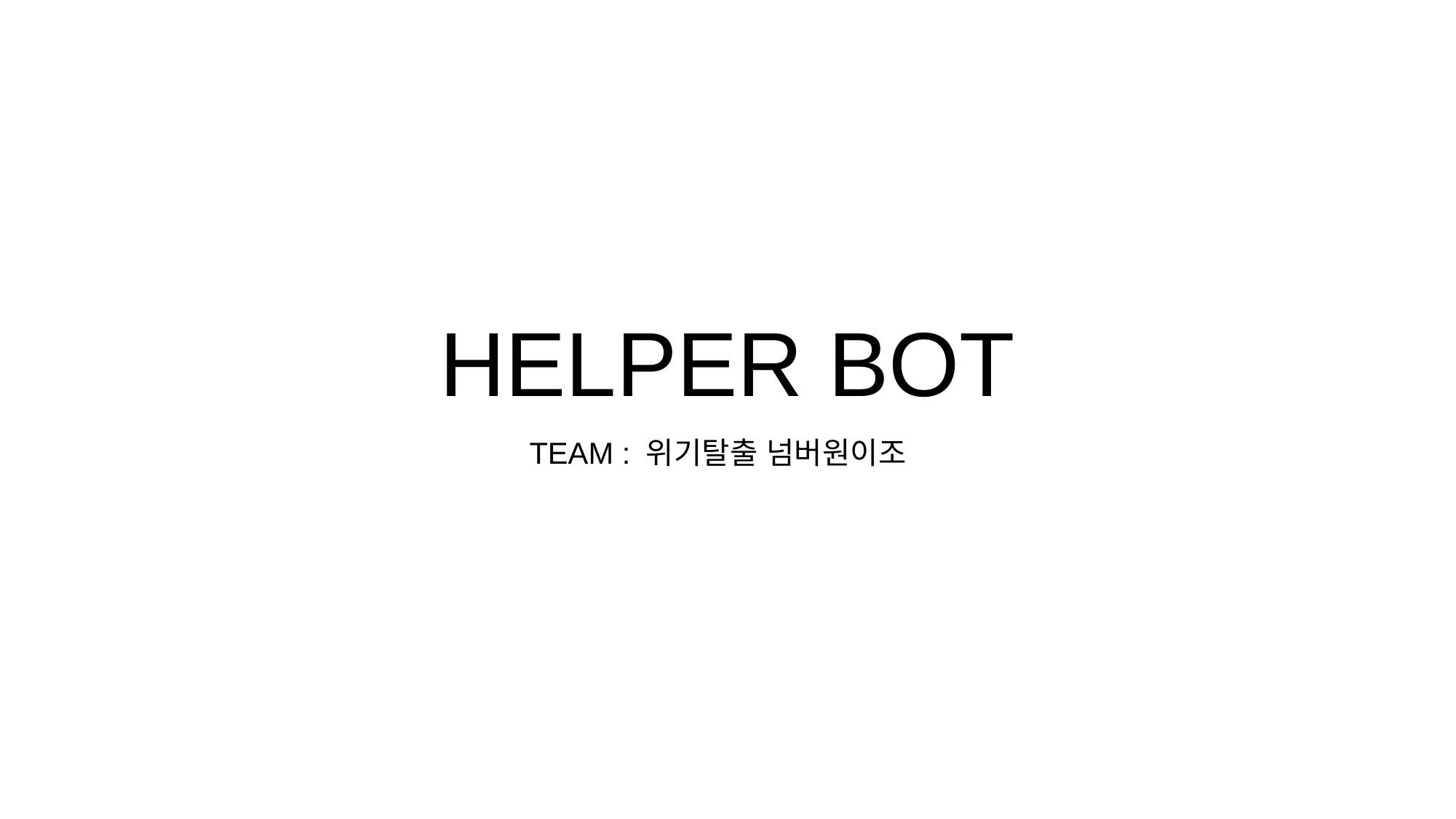

# HELPER BOT
TEAM : 위기탈출 넘버원이조